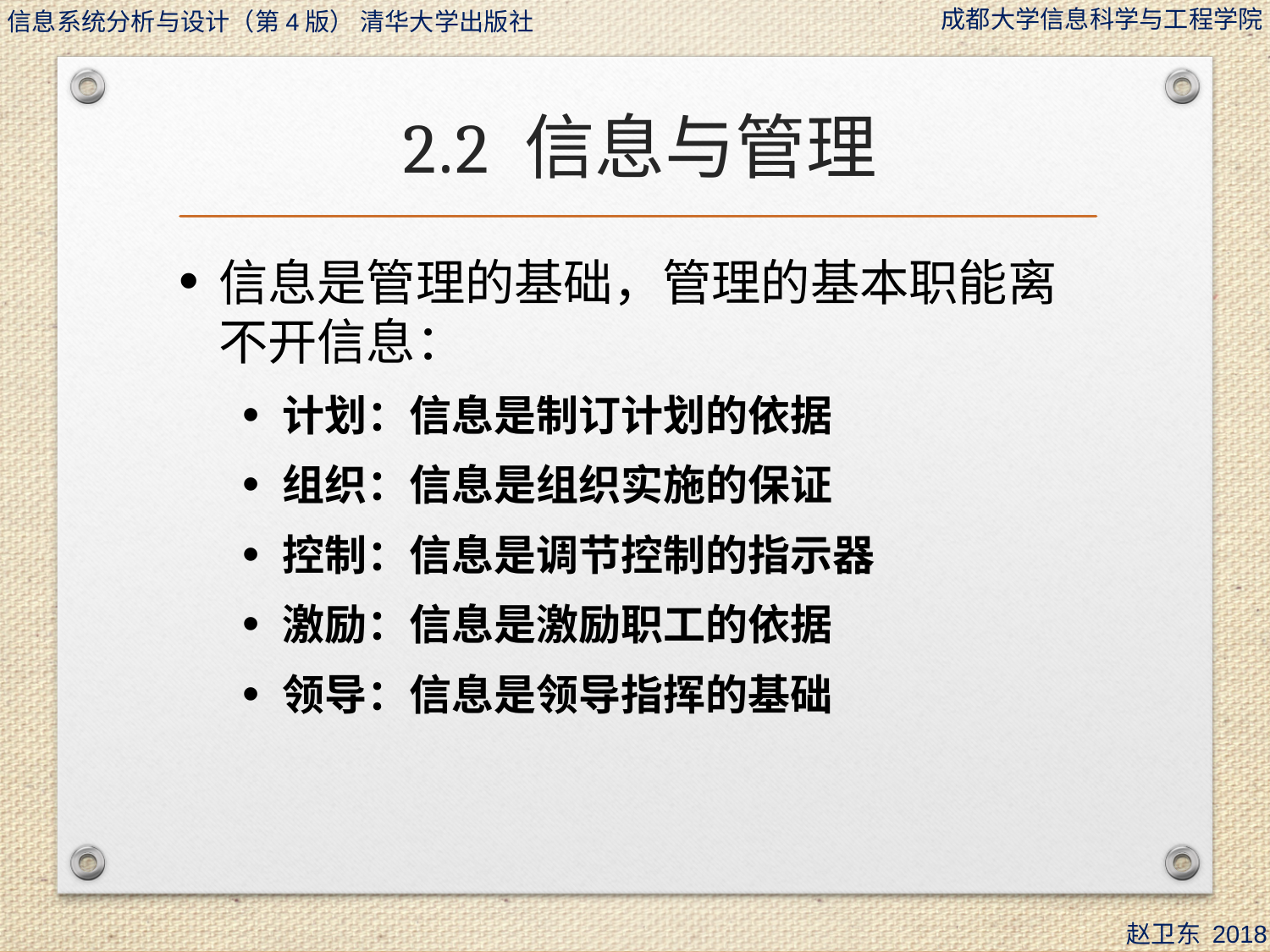

# 2.2 信息与管理
信息是管理的基础，管理的基本职能离不开信息：
计划：信息是制订计划的依据
组织：信息是组织实施的保证
控制：信息是调节控制的指示器
激励：信息是激励职工的依据
领导：信息是领导指挥的基础